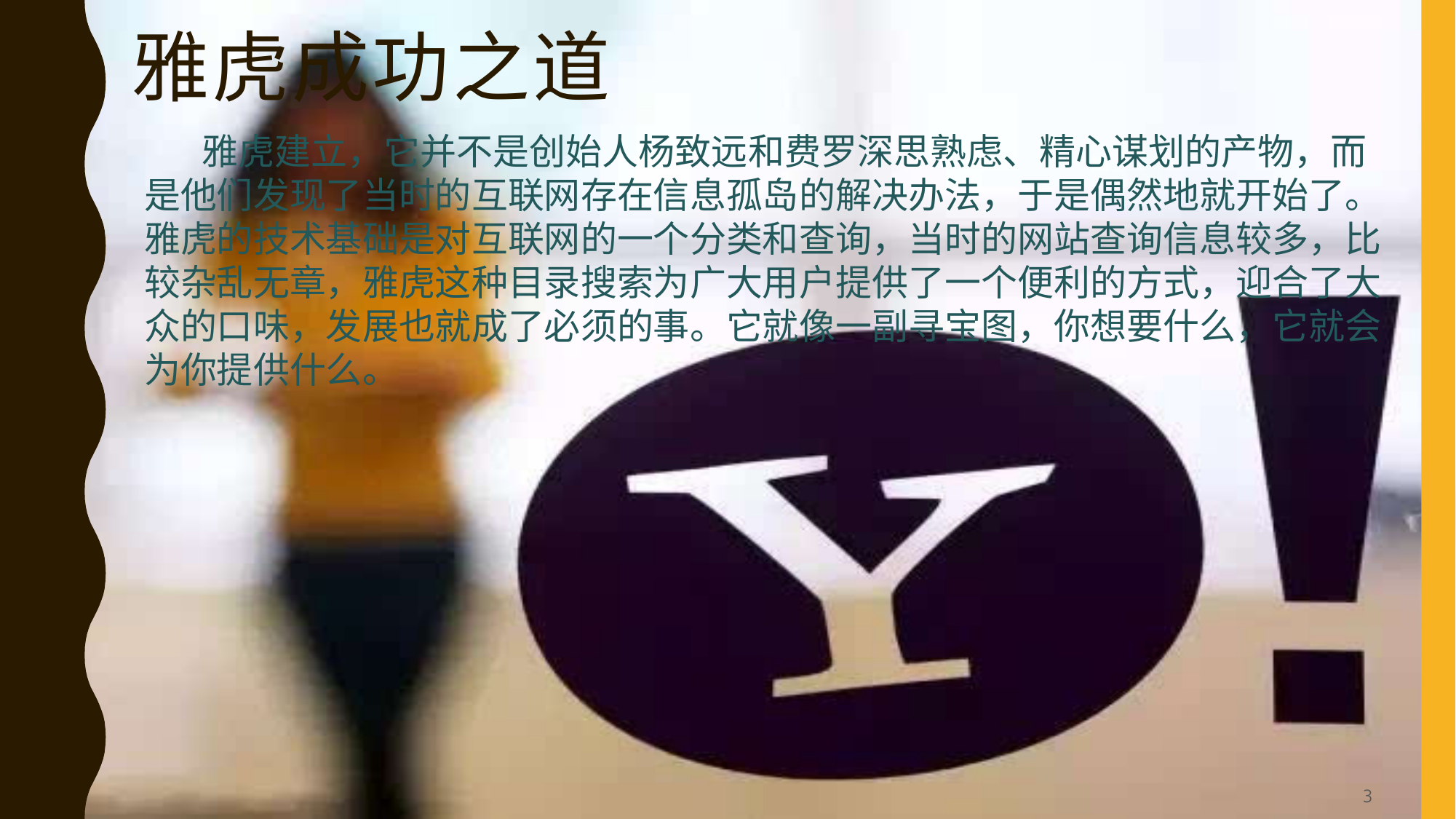

# 雅虎成功之道
      雅虎建立，它并不是创始人杨致远和费罗深思熟虑、精心谋划的产物，而是他们发现了当时的互联网存在信息孤岛的解决办法，于是偶然地就开始了。
雅虎的技术基础是对互联网的一个分类和查询，当时的网站查询信息较多，比较杂乱无章，雅虎这种目录搜索为广大用户提供了一个便利的方式，迎合了大众的口味，发展也就成了必须的事。它就像一副寻宝图，你想要什么，它就会为你提供什么。

                               3